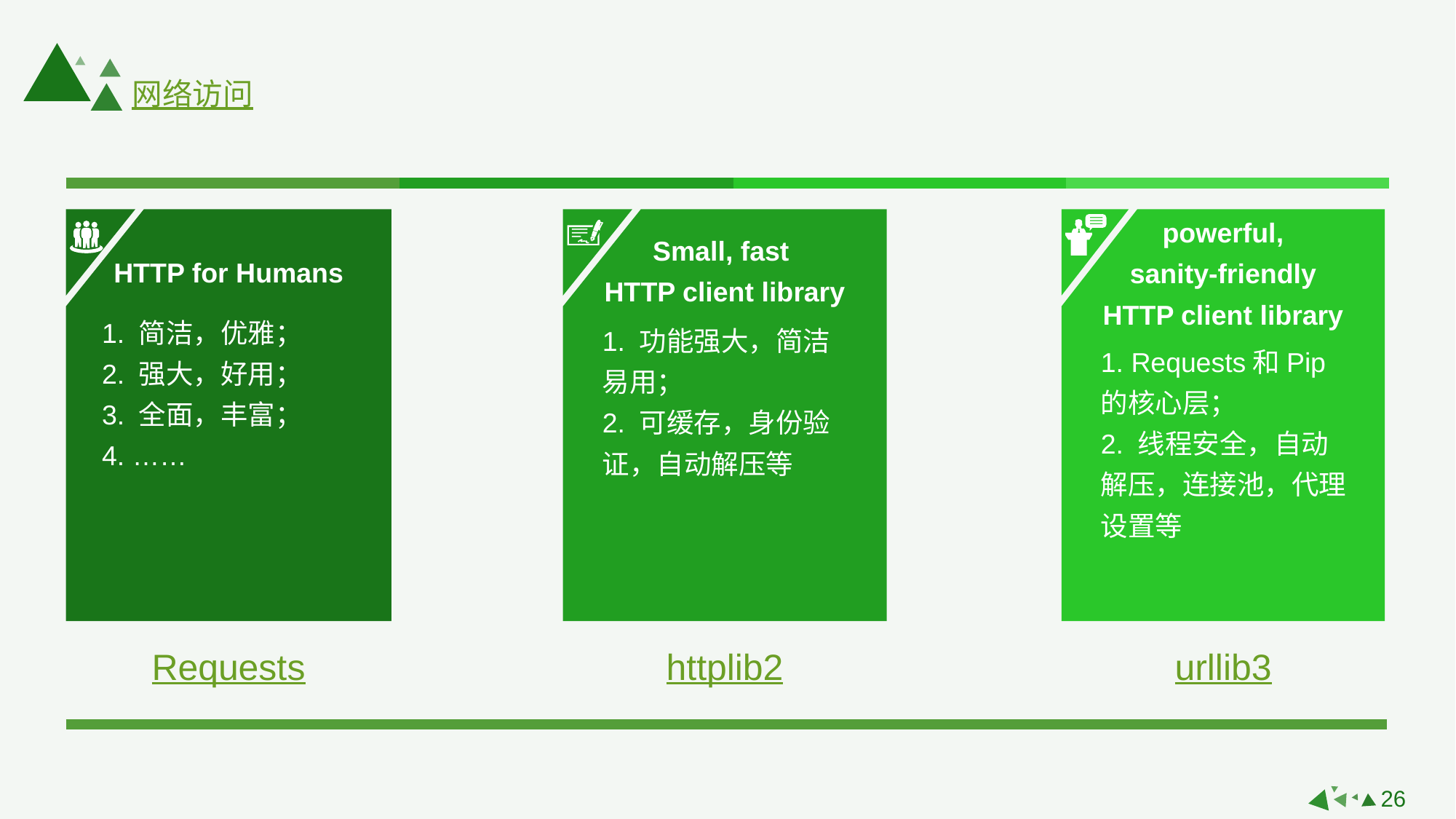

网络访问

powerful,
 sanity-friendly
HTTP client library

Small, fast
HTTP client library

HTTP for Humans
1. 简洁，优雅；
2. 强大，好用；
3. 全面，丰富；
4. ……
1. 功能强大，简洁易用；
2. 可缓存，身份验证，自动解压等
1. Requests和Pip的核心层；
2. 线程安全，自动解压，连接池，代理设置等
Requests
httplib2
urllib3
26